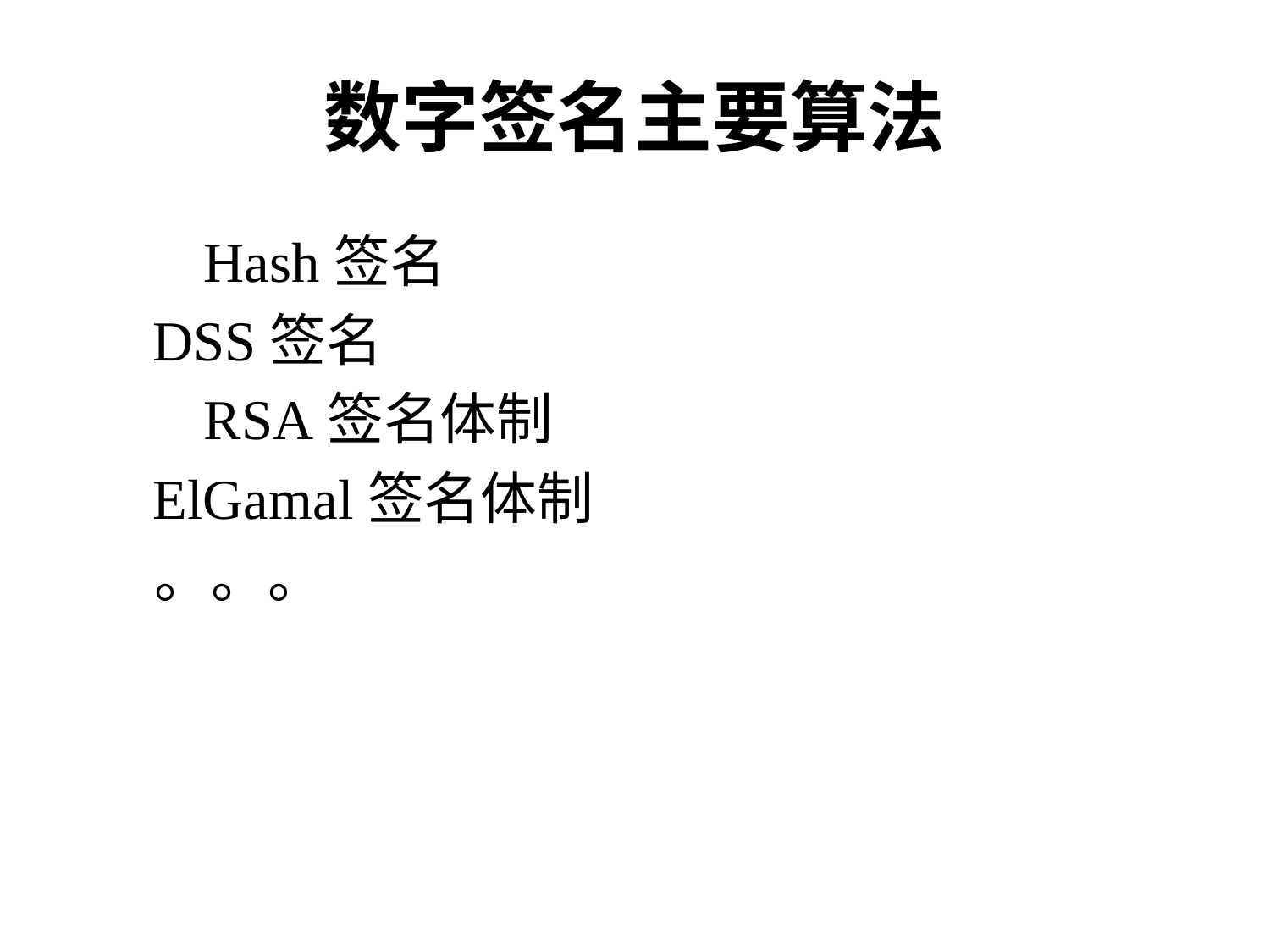

# 数字签名主要算法
        Hash签名
    DSS签名
        RSA签名体制
    ElGamal签名体制
    。。。